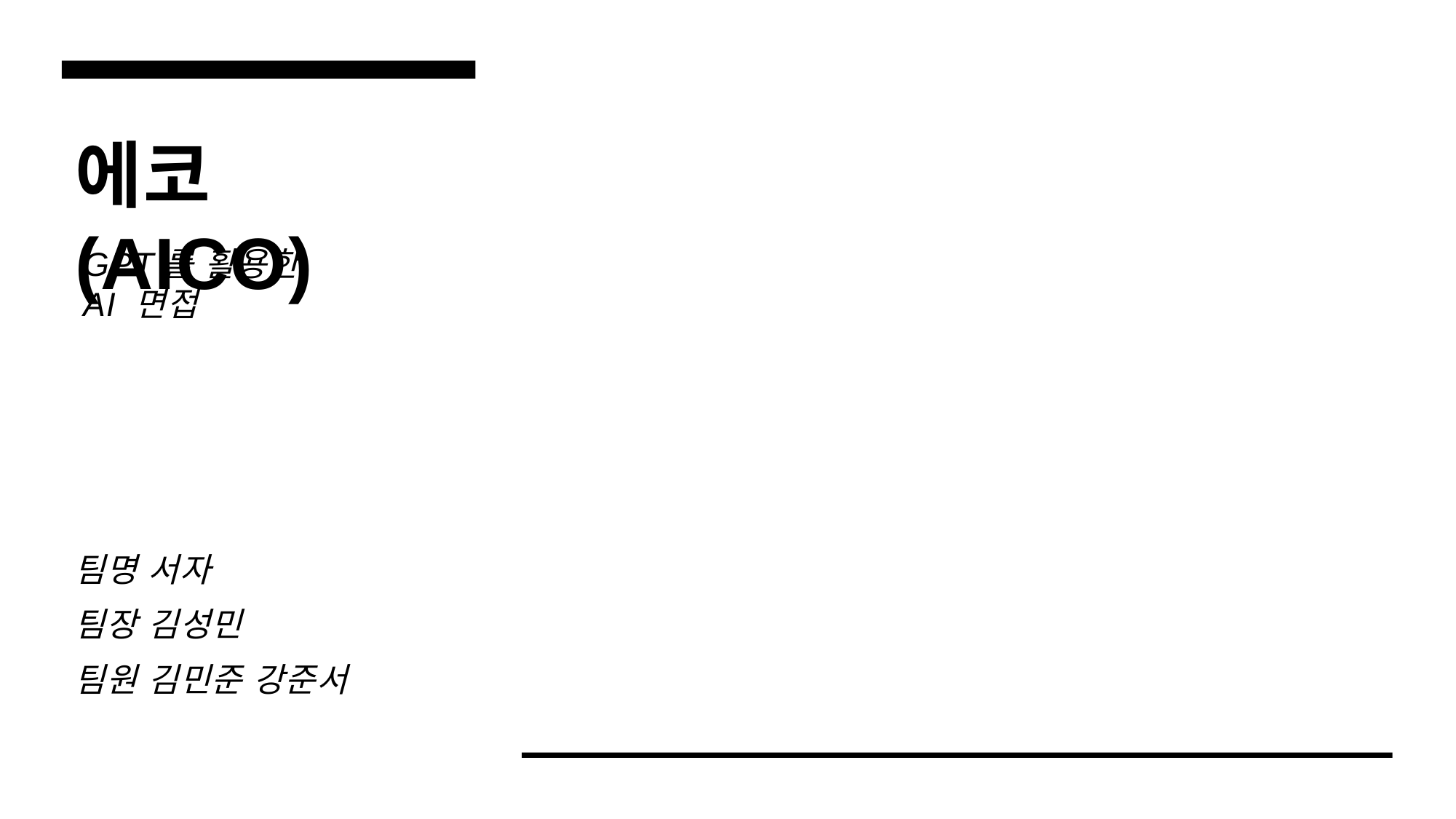

# 에코(AICO)
GPT를 활용한
AI 면접
팀명 서자
팀장 김성민
팀원 김민준 강준서